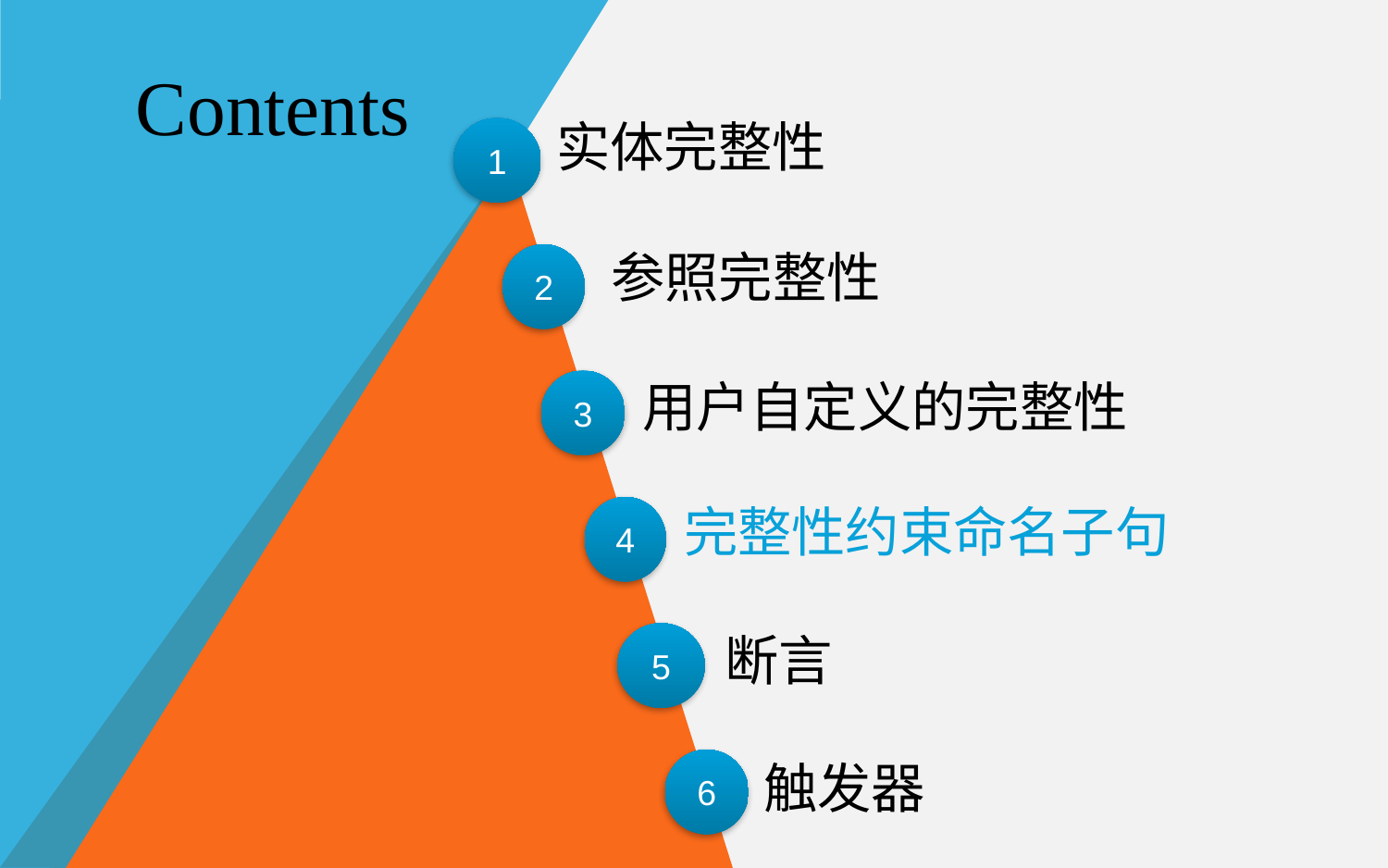

Contents
实体完整性
1
参照完整性
2
用户自定义的完整性
3
完整性约束命名子句
4
断言
5
触发器
6